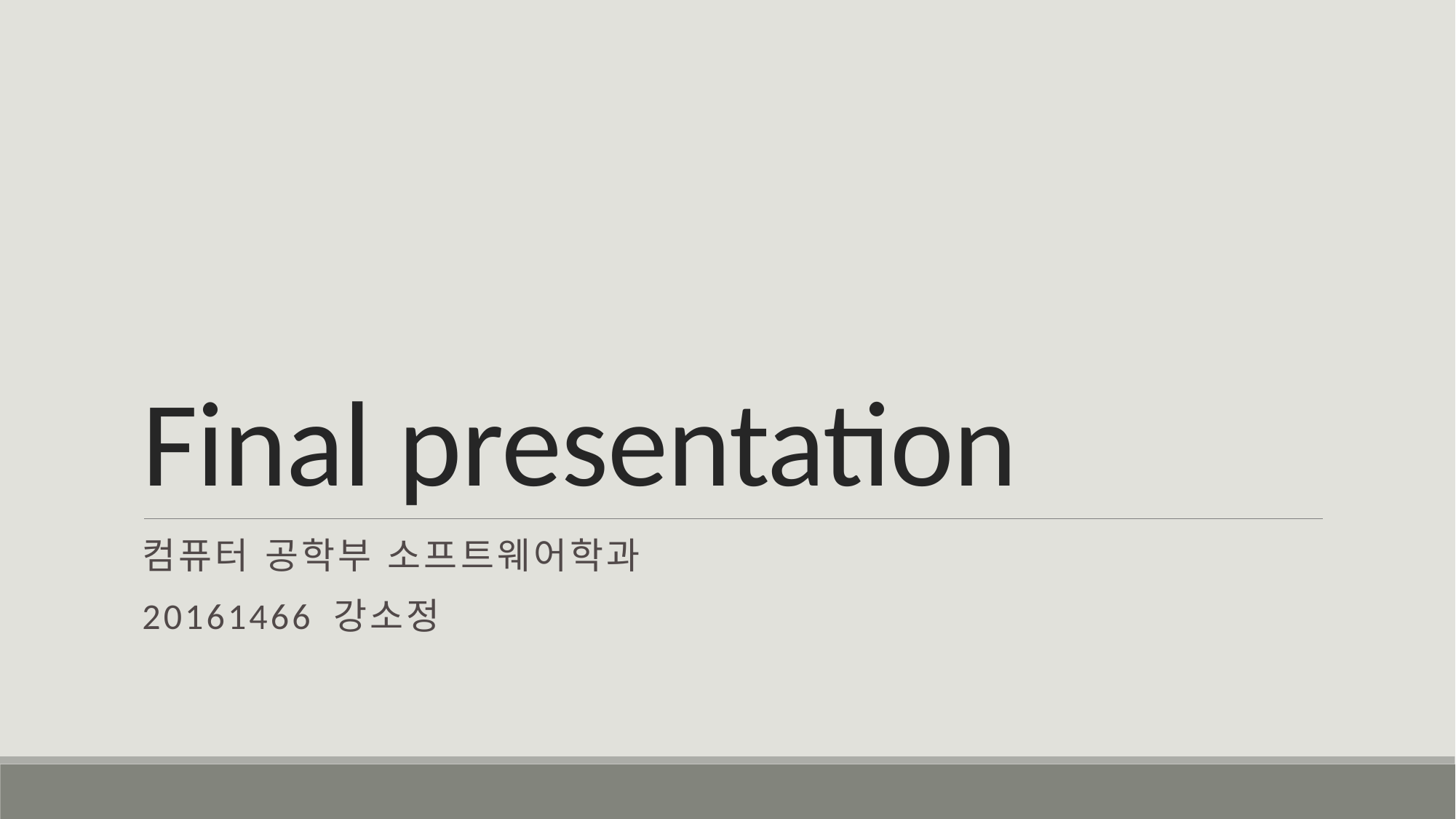

# Final presentation
컴퓨터 공학부 소프트웨어학과
20161466 강소정